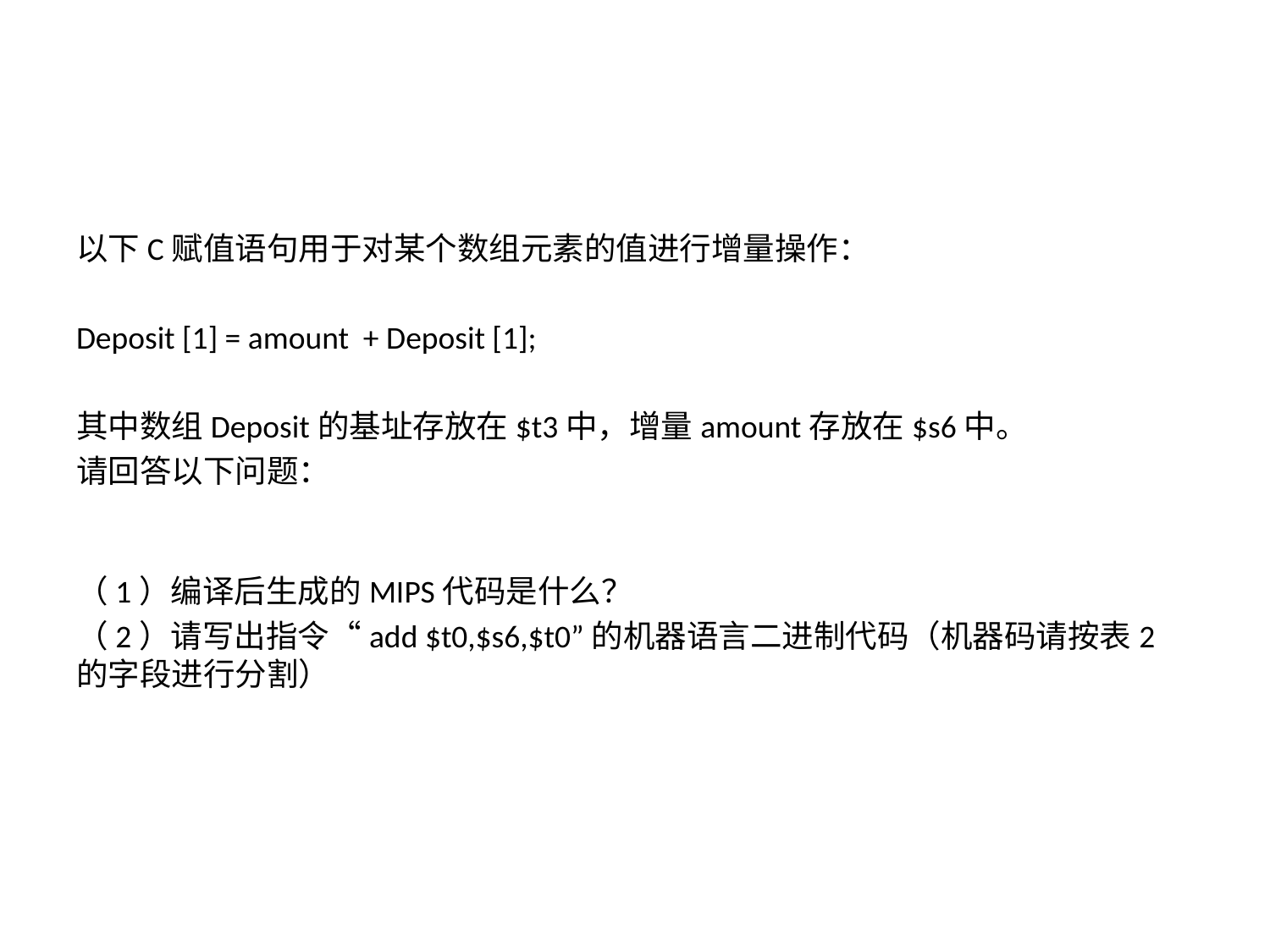

#
以下C赋值语句用于对某个数组元素的值进行增量操作：

Deposit [1] = amount  + Deposit [1];

其中数组Deposit的基址存放在$t3中，增量amount存放在$s6中。
请回答以下问题：
（1）编译后生成的MIPS代码是什么？
（2）请写出指令“add $t0,$s6,$t0”的机器语言二进制代码（机器码请按表2的字段进行分割）